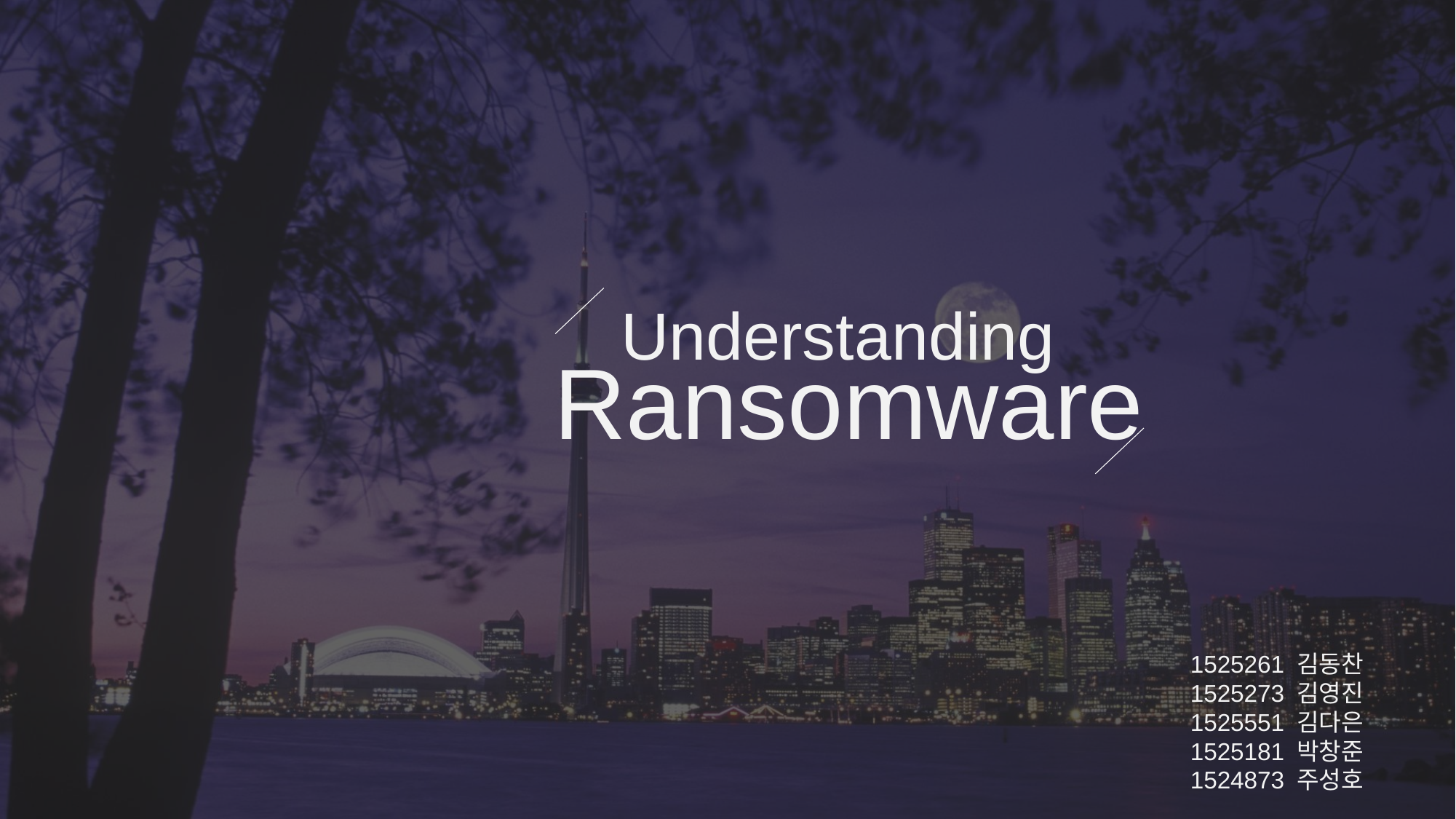

Understanding
Ransomware
1525261 김동찬
1525273 김영진
1525551 김다은
1525181 박창준
1524873 주성호